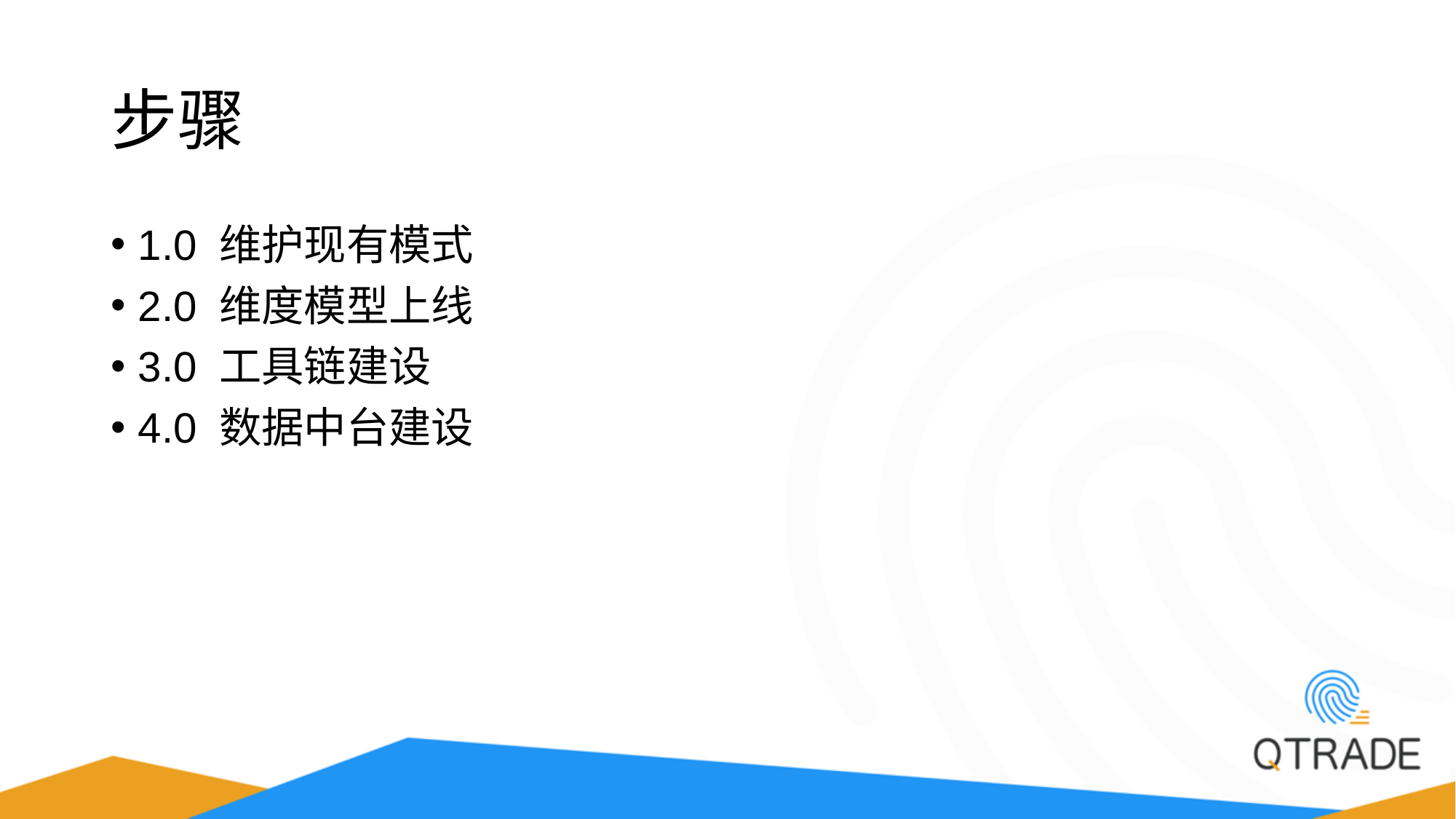

# 步骤
1.0 维护现有模式
2.0 维度模型上线
3.0 工具链建设
4.0 数据中台建设